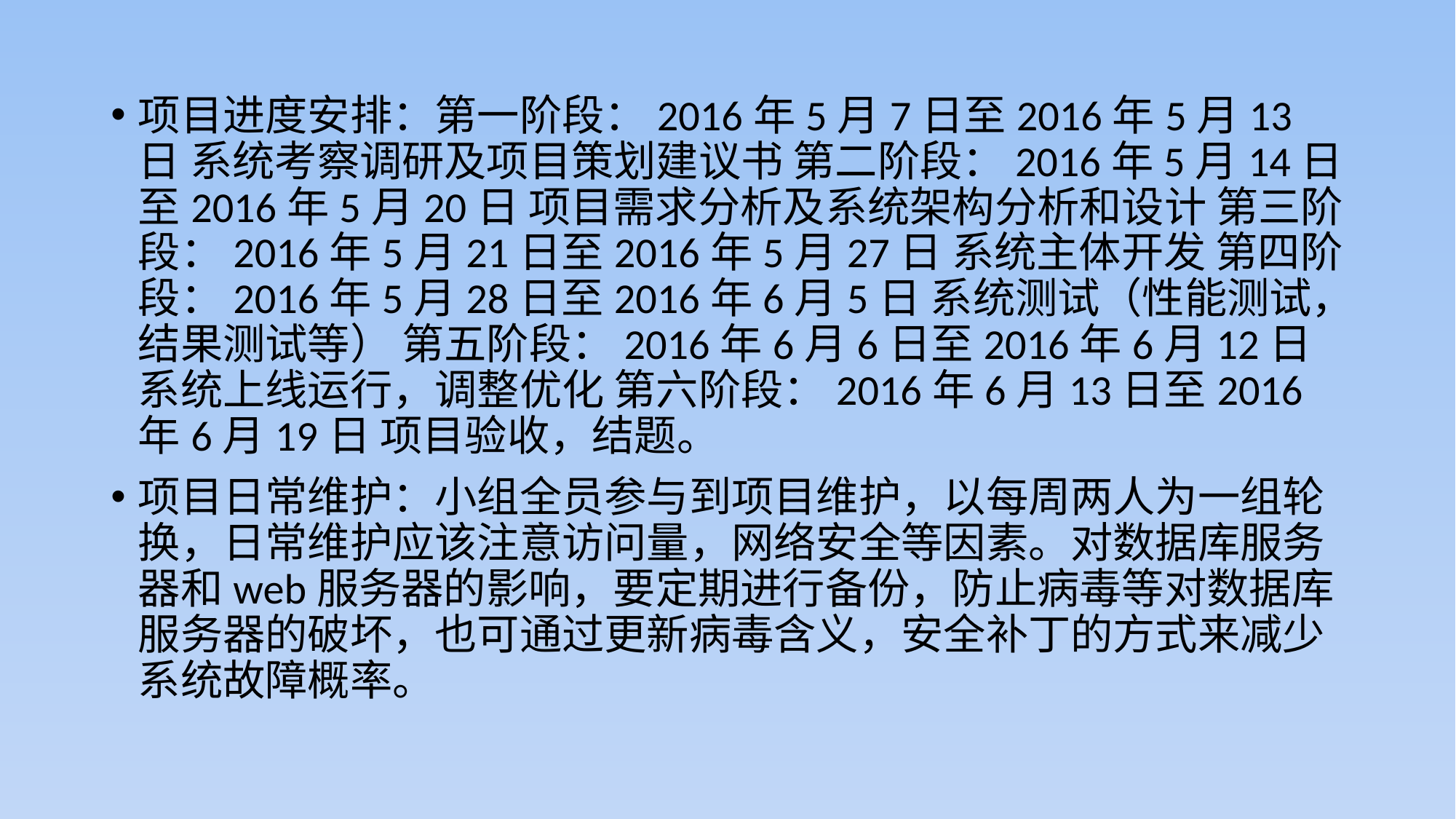

项目进度安排：第一阶段：2016年5月7日至2016年5月13日 系统考察调研及项目策划建议书 第二阶段：2016年5月14日至2016年5月20日 项目需求分析及系统架构分析和设计 第三阶段：2016年5月21日至2016年5月27日 系统主体开发 第四阶段：2016年5月28日至2016年6月5日 系统测试（性能测试，结果测试等） 第五阶段：2016年6月6日至2016年6月12日 系统上线运行，调整优化 第六阶段：2016年6月13日至2016年6月19日 项目验收，结题。
项目日常维护：小组全员参与到项目维护，以每周两人为一组轮换，日常维护应该注意访问量，网络安全等因素。对数据库服务器和web服务器的影响，要定期进行备份，防止病毒等对数据库服务器的破坏，也可通过更新病毒含义，安全补丁的方式来减少系统故障概率。